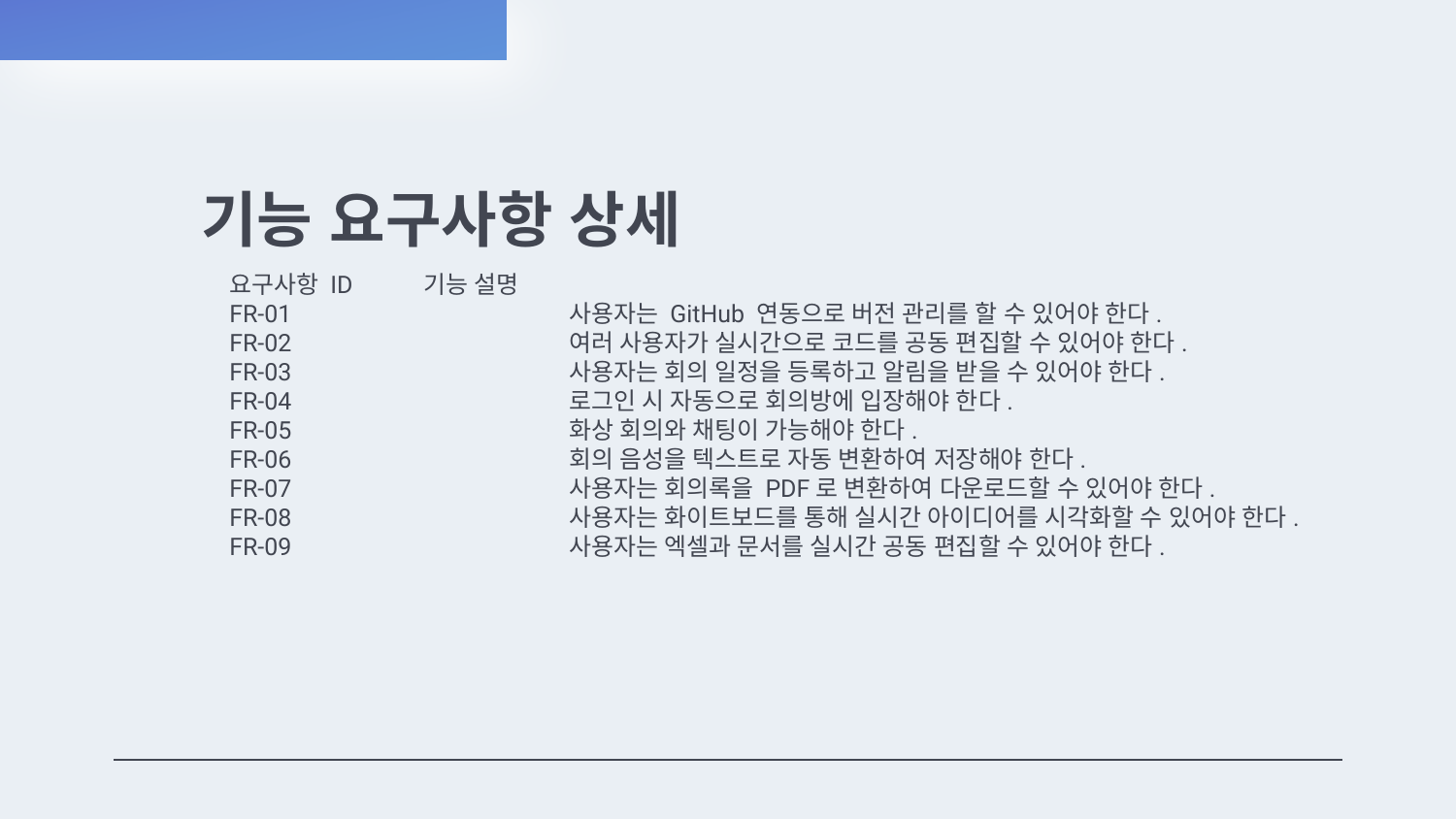

# 기능 요구사항 상세
요구사항 ID	기능 설명
FR-01		사용자는 GitHub 연동으로 버전 관리를 할 수 있어야 한다.
FR-02		여러 사용자가 실시간으로 코드를 공동 편집할 수 있어야 한다.
FR-03		사용자는 회의 일정을 등록하고 알림을 받을 수 있어야 한다.
FR-04		로그인 시 자동으로 회의방에 입장해야 한다.
FR-05		화상 회의와 채팅이 가능해야 한다.
FR-06		회의 음성을 텍스트로 자동 변환하여 저장해야 한다.
FR-07		사용자는 회의록을 PDF로 변환하여 다운로드할 수 있어야 한다.
FR-08		사용자는 화이트보드를 통해 실시간 아이디어를 시각화할 수 있어야 한다.
FR-09		사용자는 엑셀과 문서를 실시간 공동 편집할 수 있어야 한다.